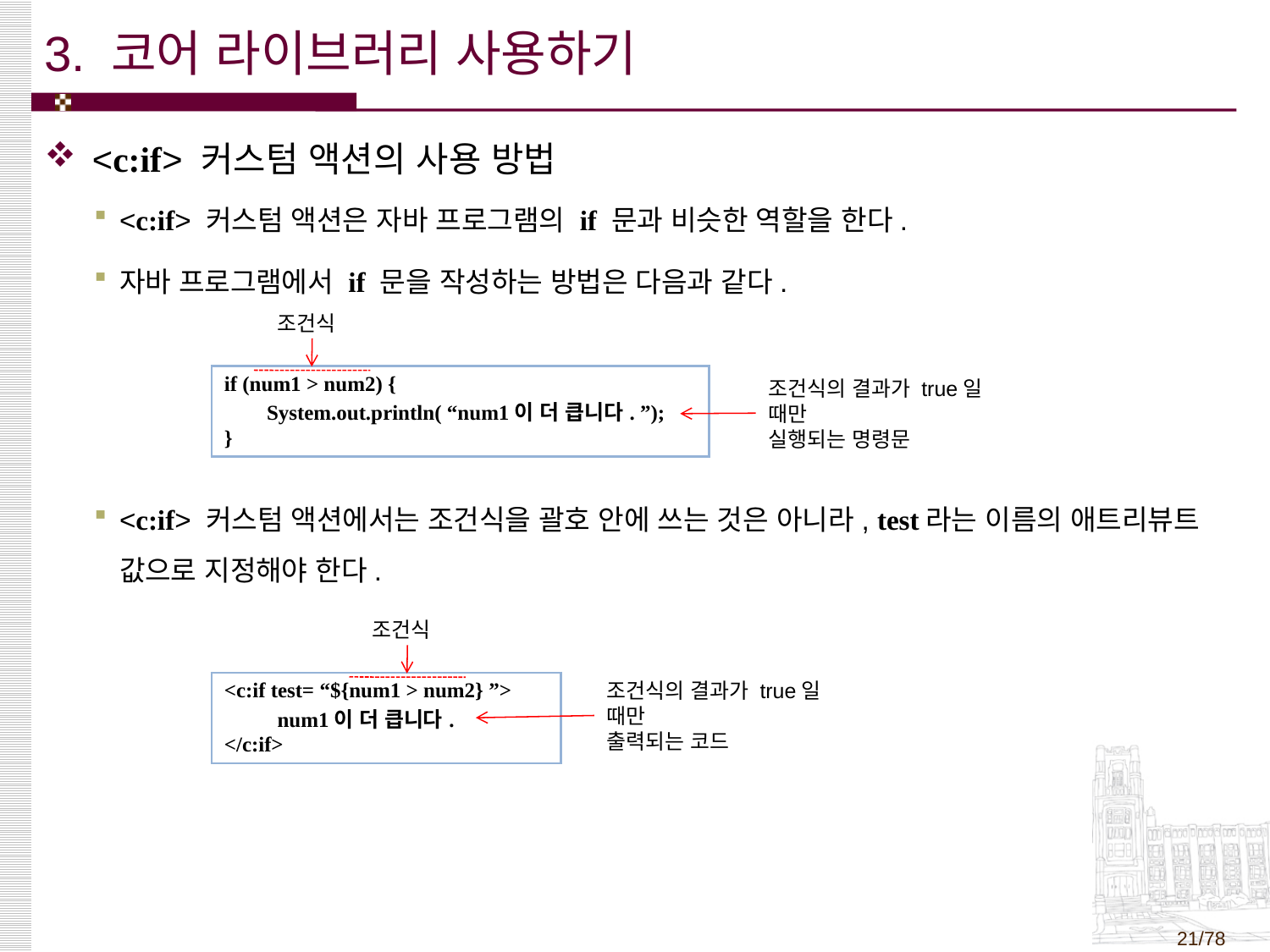

# 3. 코어 라이브러리 사용하기
<c:if> 커스텀 액션의 사용 방법
<c:if> 커스텀 액션은 자바 프로그램의 if 문과 비슷한 역할을 한다.
자바 프로그램에서 if 문을 작성하는 방법은 다음과 같다.

<c:if> 커스텀 액션에서는 조건식을 괄호 안에 쓰는 것은 아니라, test라는 이름의 애트리뷰트 값으로 지정해야 한다.

조건식
| if (num1 > num2) { System.out.println( “num1이 더 큽니다. ”); } |
| --- |
조건식의 결과가 true일 때만
실행되는 명령문
조건식
| <c:if test= “${num1 > num2} ”> num1이 더 큽니다. </c:if> |
| --- |
조건식의 결과가 true일 때만
출력되는 코드